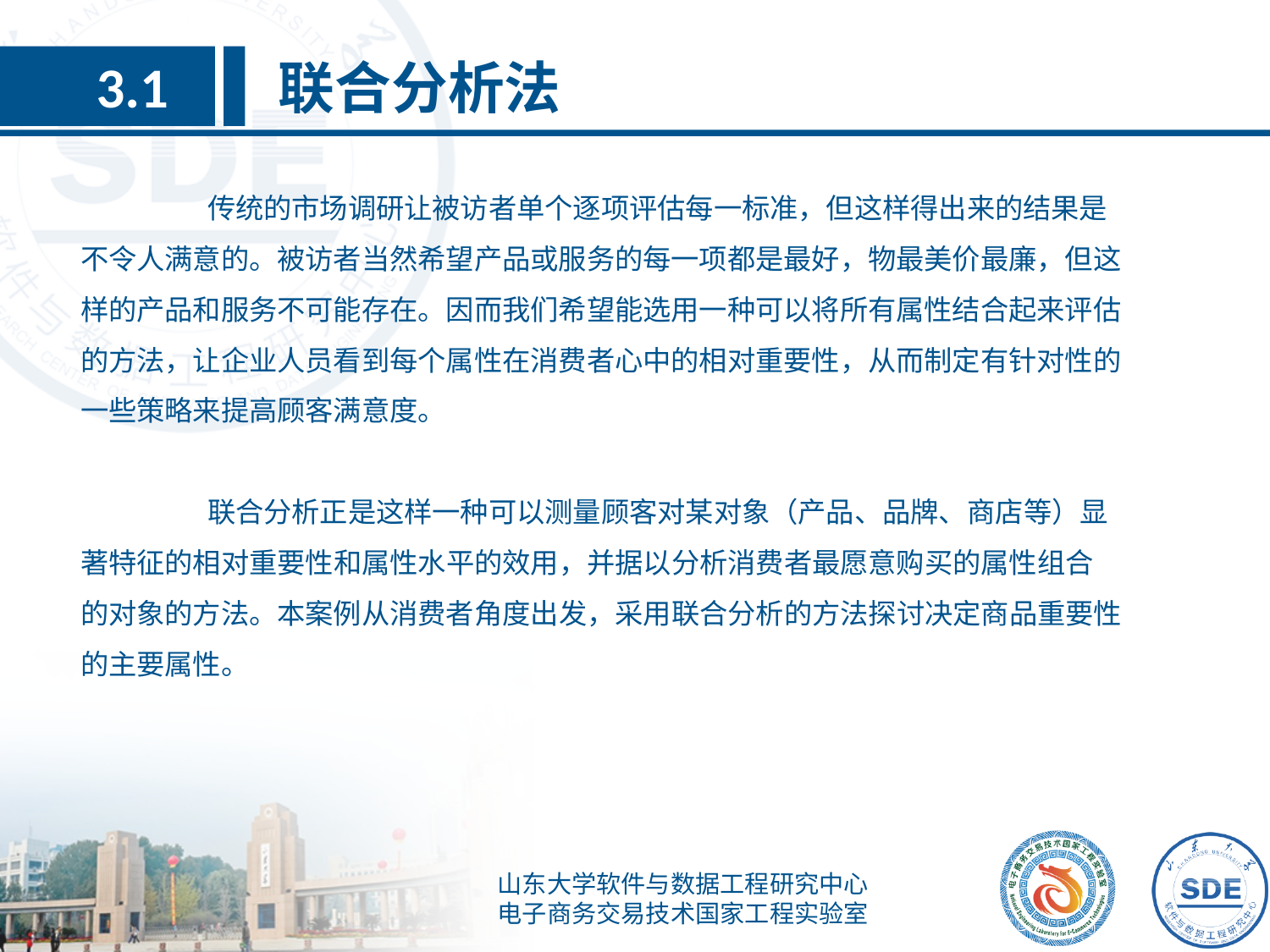

联合分析法
3.1
	传统的市场调研让被访者单个逐项评估每一标准，但这样得出来的结果是不令人满意的。被访者当然希望产品或服务的每一项都是最好，物最美价最廉，但这样的产品和服务不可能存在。因而我们希望能选用一种可以将所有属性结合起来评估的方法，让企业人员看到每个属性在消费者心中的相对重要性，从而制定有针对性的一些策略来提高顾客满意度。

	联合分析正是这样一种可以测量顾客对某对象（产品、品牌、商店等）显著特征的相对重要性和属性水平的效用，并据以分析消费者最愿意购买的属性组合
的对象的方法。本案例从消费者角度出发，采用联合分析的方法探讨决定商品重要性的主要属性。